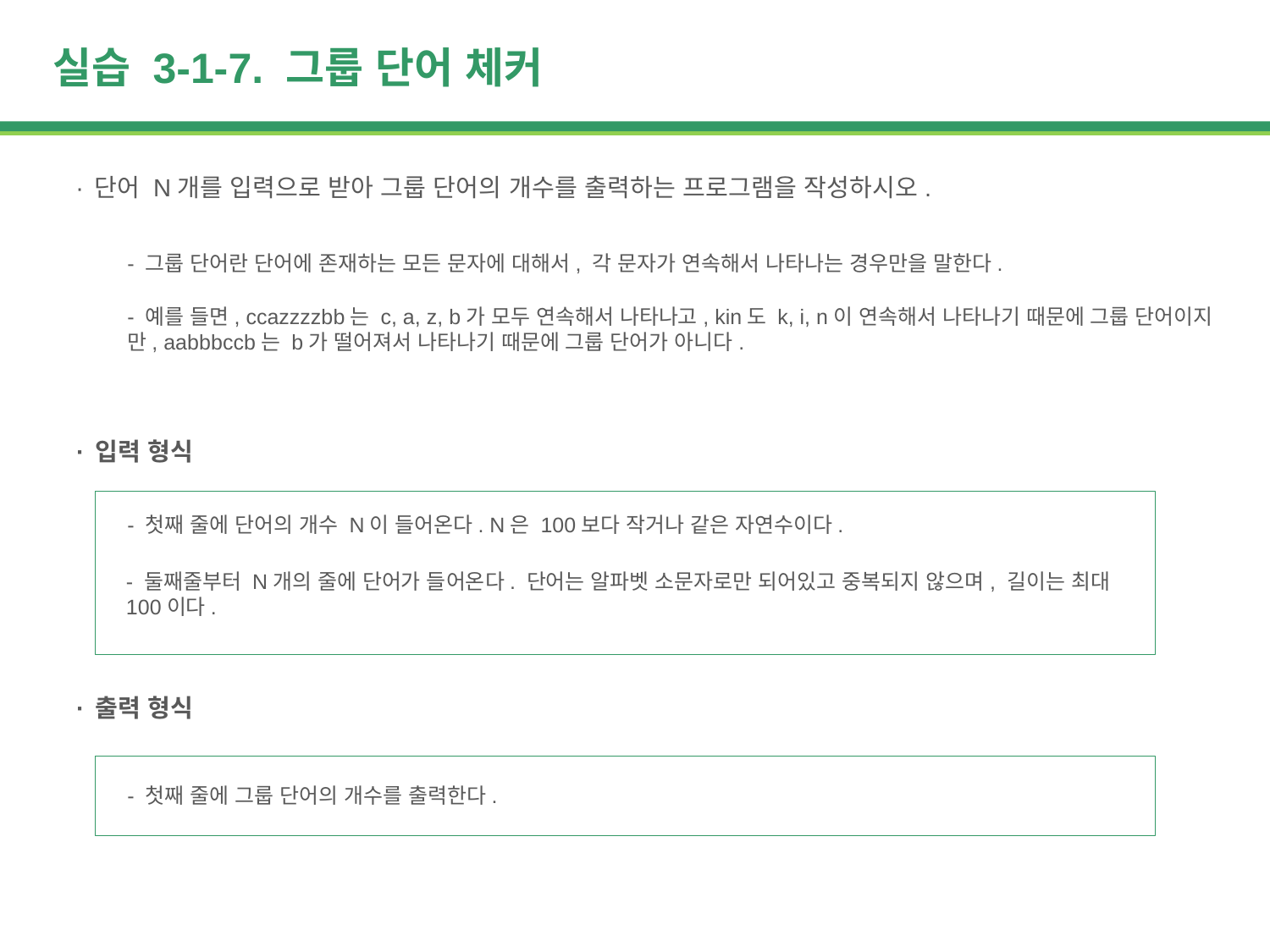

실습 3-1-7. 그룹 단어 체커

∙ 단어 N개를 입력으로 받아 그룹 단어의 개수를 출력하는 프로그램을 작성하시오.
- 그룹 단어란 단어에 존재하는 모든 문자에 대해서, 각 문자가 연속해서 나타나는 경우만을 말한다.
- 예를 들면, ccazzzzbb는 c, a, z, b가 모두 연속해서 나타나고, kin도 k, i, n이 연속해서 나타나기 때문에 그룹 단어이지만, aabbbccb는 b가 떨어져서 나타나기 때문에 그룹 단어가 아니다.
∙ 입력 형식

- 첫째 줄에 단어의 개수 N이 들어온다. N은 100보다 작거나 같은 자연수이다.
- 둘째줄부터 N개의 줄에 단어가 들어온다. 단어는 알파벳 소문자로만 되어있고 중복되지 않으며, 길이는 최대 100이다.
∙ 출력 형식

- 첫째 줄에 그룹 단어의 개수를 출력한다.